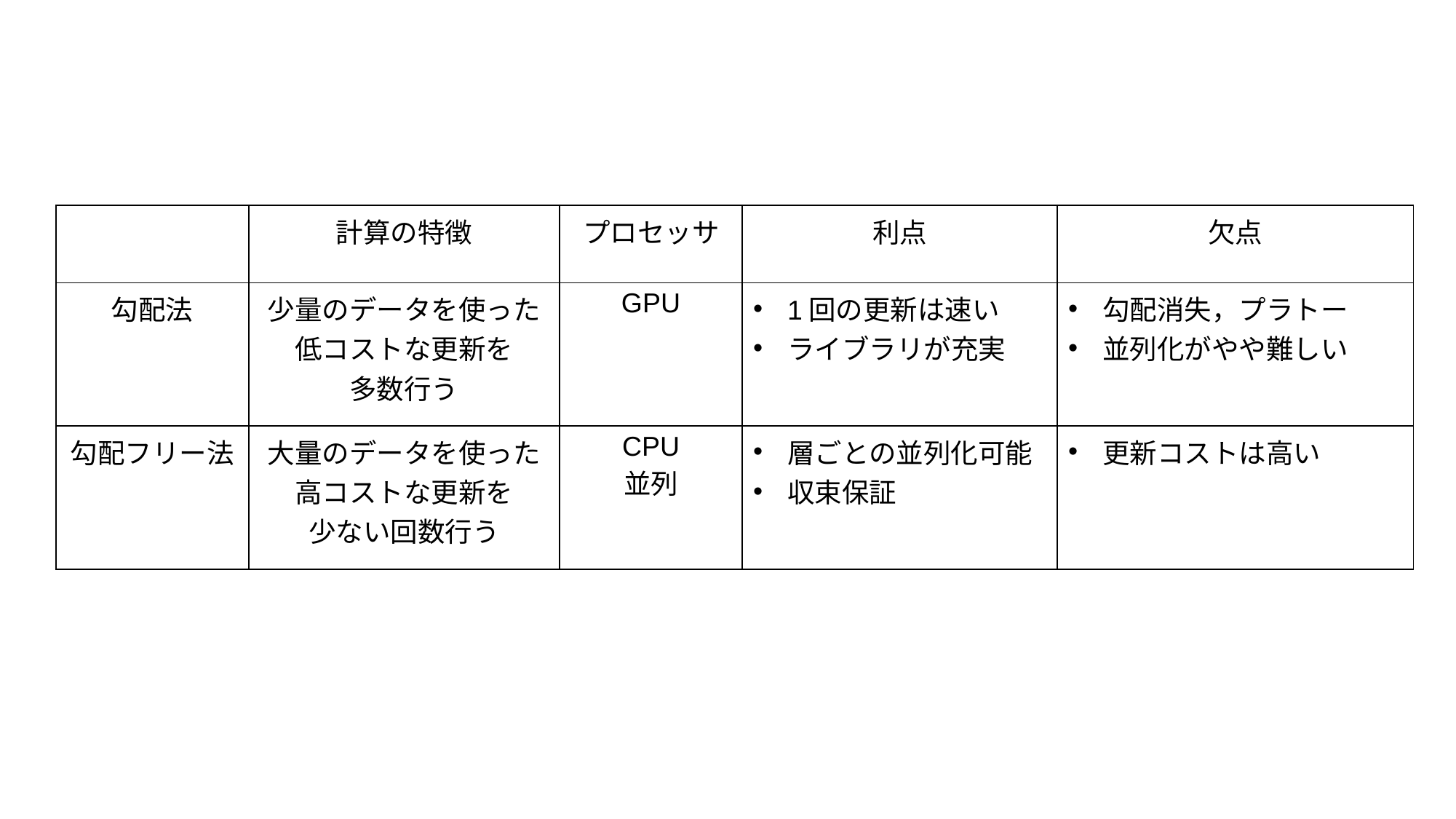

|  | 計算の特徴 | プロセッサ | 利点 | 欠点 |
| --- | --- | --- | --- | --- |
| 勾配法 | 少量のデータを使った 低コストな更新を 多数行う | GPU | 1回の更新は速い ライブラリが充実 | 勾配消失，プラトー 並列化がやや難しい |
| 勾配フリー法 | 大量のデータを使った 高コストな更新を 少ない回数行う | CPU 並列 | 層ごとの並列化可能 収束保証 | 更新コストは高い |